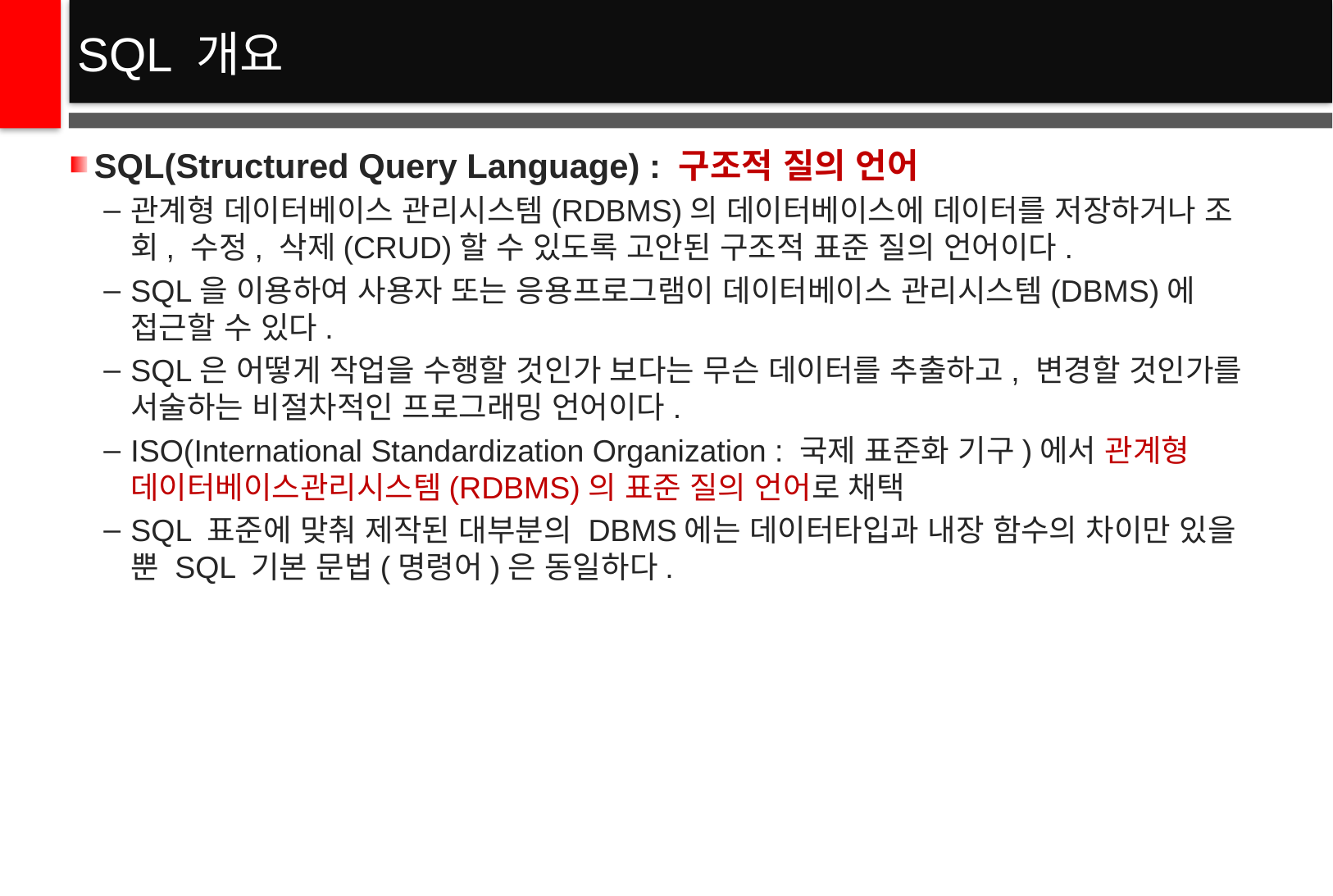

# SQL 개요
SQL(Structured Query Language) : 구조적 질의 언어
관계형 데이터베이스 관리시스템(RDBMS)의 데이터베이스에 데이터를 저장하거나 조회, 수정, 삭제(CRUD)할 수 있도록 고안된 구조적 표준 질의 언어이다.
SQL을 이용하여 사용자 또는 응용프로그램이 데이터베이스 관리시스템(DBMS)에 접근할 수 있다.
SQL은 어떻게 작업을 수행할 것인가 보다는 무슨 데이터를 추출하고, 변경할 것인가를 서술하는 비절차적인 프로그래밍 언어이다.
ISO(International Standardization Organization : 국제 표준화 기구)에서 관계형 데이터베이스관리시스템(RDBMS)의 표준 질의 언어로 채택
SQL 표준에 맞춰 제작된 대부분의 DBMS에는 데이터타입과 내장 함수의 차이만 있을 뿐 SQL 기본 문법(명령어)은 동일하다.